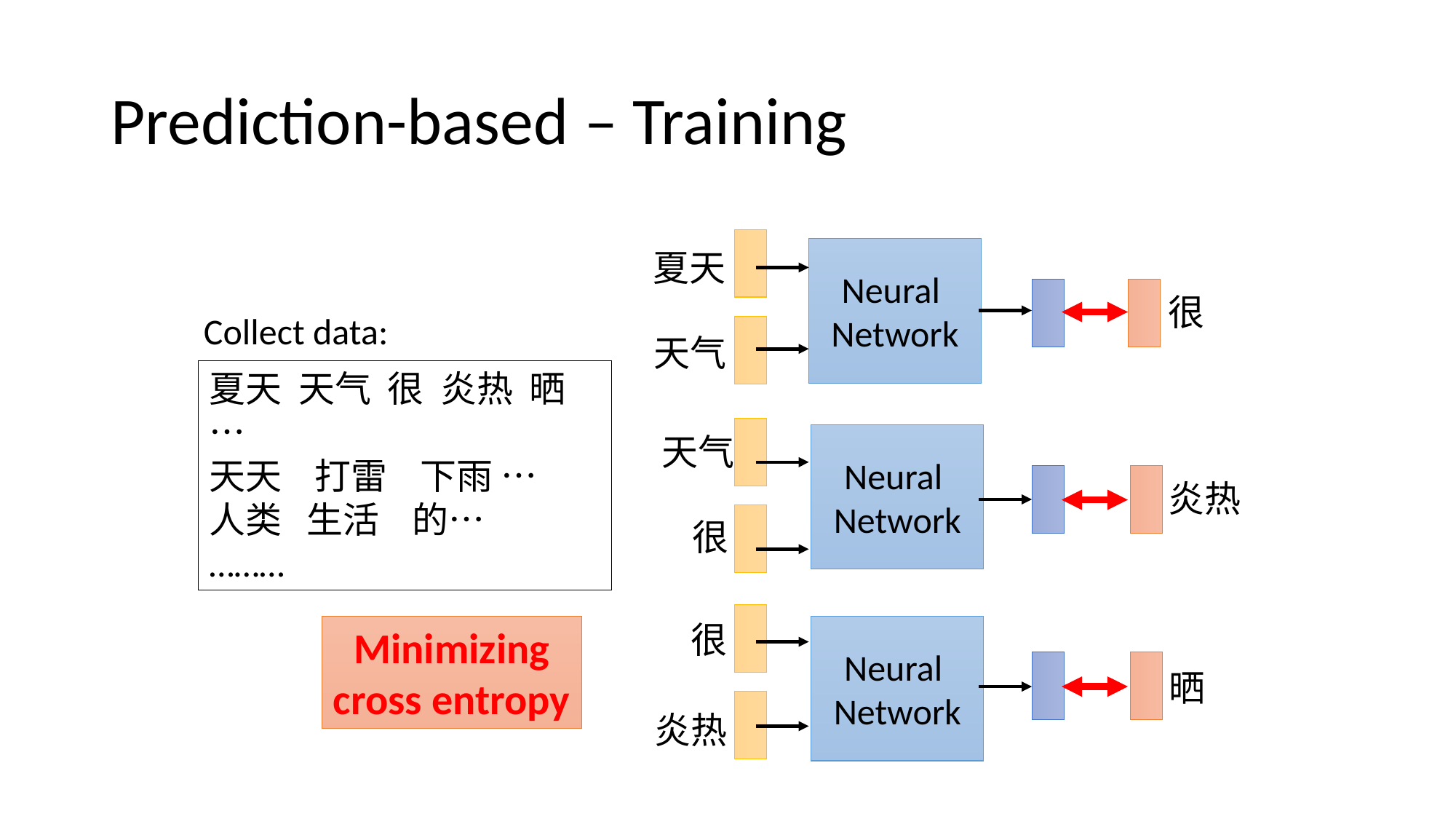

# Prediction-based – Training
Neural
Network
夏天

很

Collect data:
天气

夏天  天气  很  炎热  晒 …
天天    打雷    下雨 …
人类   生活    的…
………
天气
Neural
Network

炎热

很

很
Neural
Network
Minimizing cross entropy

晒

炎热